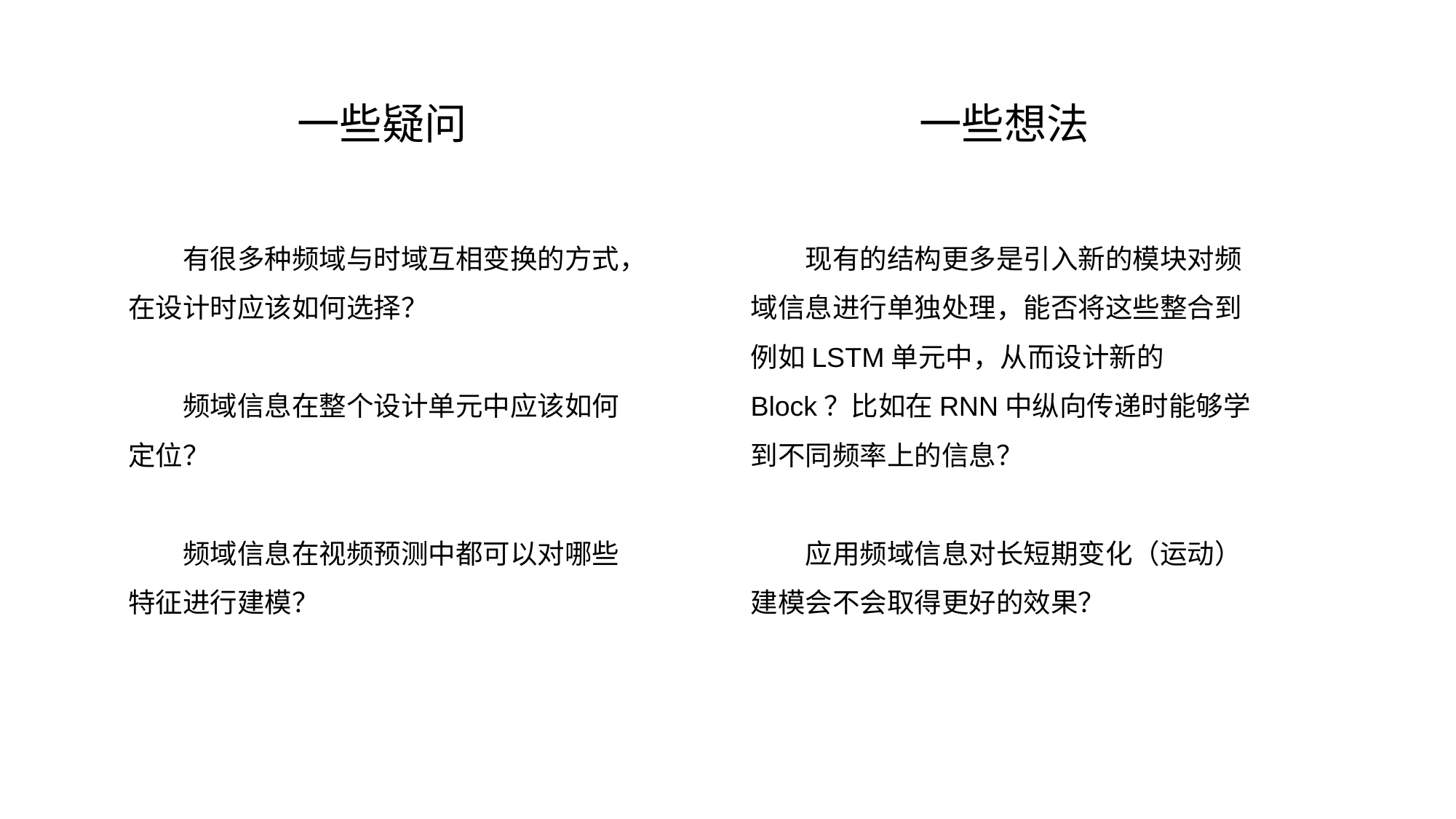

一些疑问

一些想法

有很多种频域与时域互相变换的方式，在设计时应该如何选择？

频域信息在整个设计单元中应该如何定位？

频域信息在视频预测中都可以对哪些特征进行建模？
现有的结构更多是引入新的模块对频域信息进行单独处理，能否将这些整合到例如LSTM单元中，从而设计新的Block？比如在RNN中纵向传递时能够学到不同频率上的信息？

应用频域信息对长短期变化（运动）建模会不会取得更好的效果？